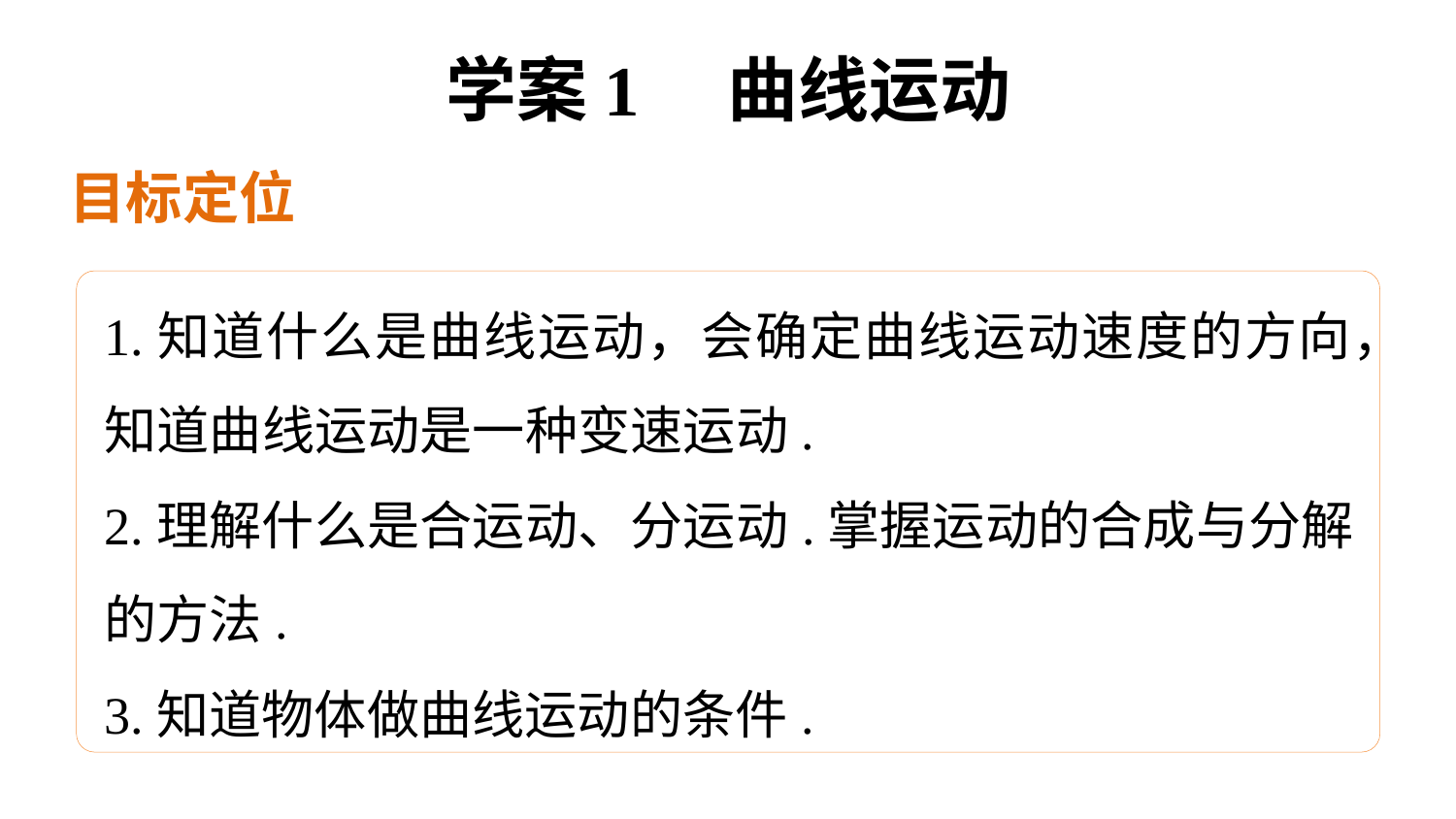

学案1　曲线运动
目标定位
1.知道什么是曲线运动，会确定曲线运动速度的方向，知道曲线运动是一种变速运动.
2.理解什么是合运动、分运动.掌握运动的合成与分解的方法.
3.知道物体做曲线运动的条件.